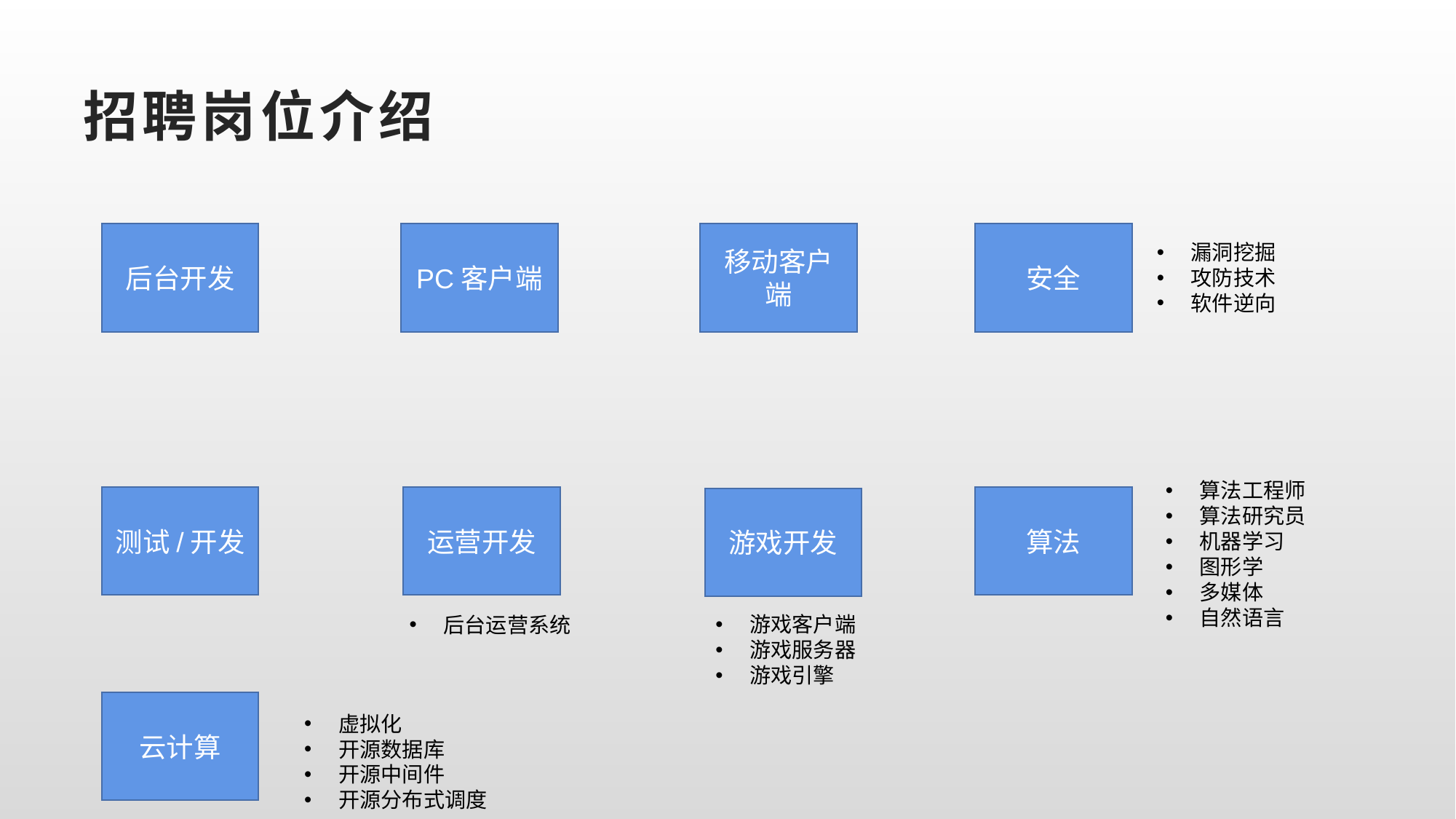

# 招聘岗位介绍
PC客户端
安全
移动客户端
后台开发
漏洞挖掘
攻防技术
软件逆向
算法工程师
算法研究员
机器学习
图形学
多媒体
自然语言

算法
运营开发
测试/开发
游戏开发
游戏客户端
游戏服务器
游戏引擎

后台运营系统

云计算
虚拟化
开源数据库
开源中间件
开源分布式调度